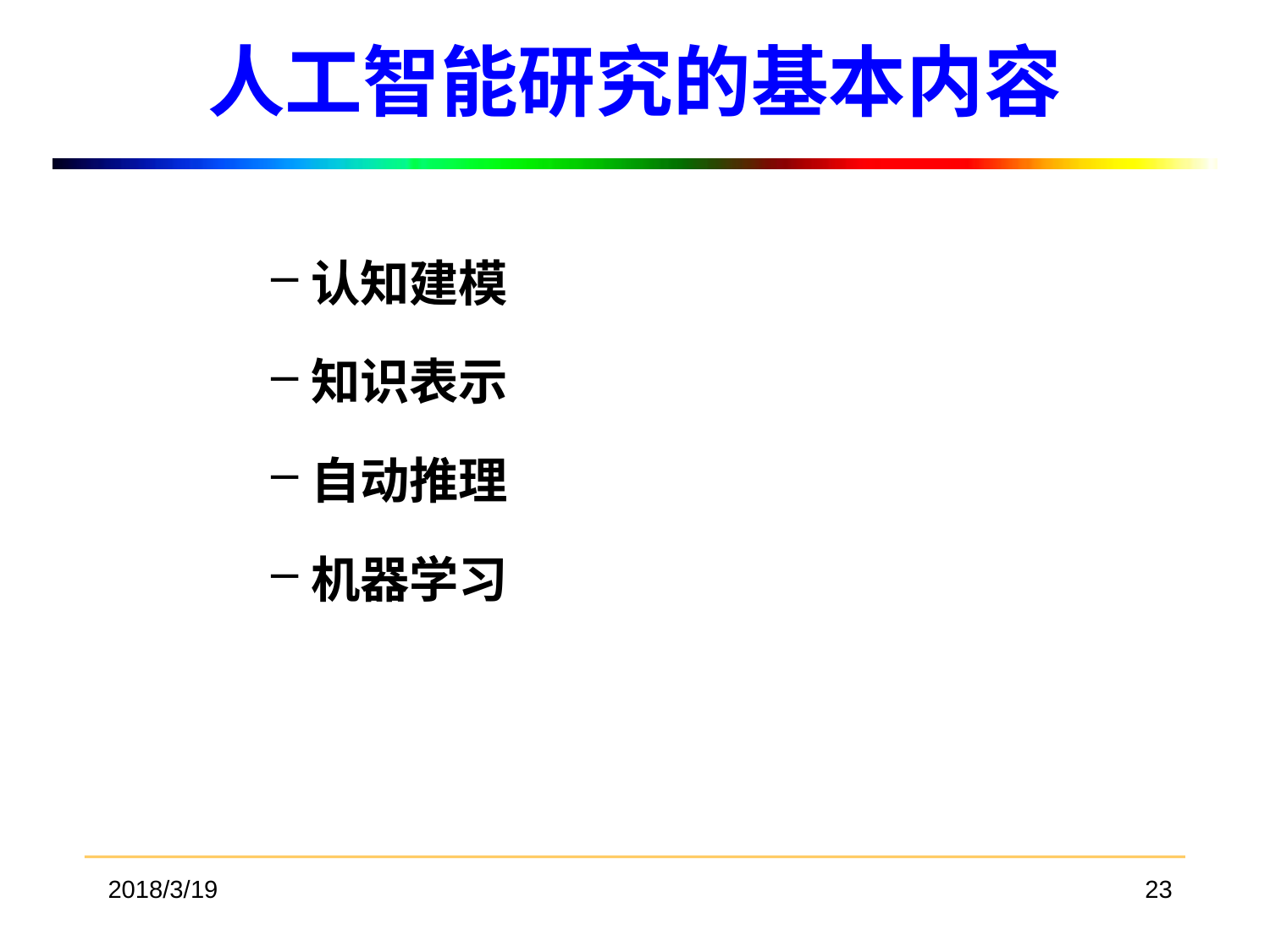

# 人工智能研究的基本内容
认知建模
知识表示
自动推理
机器学习

2018/3/19
23